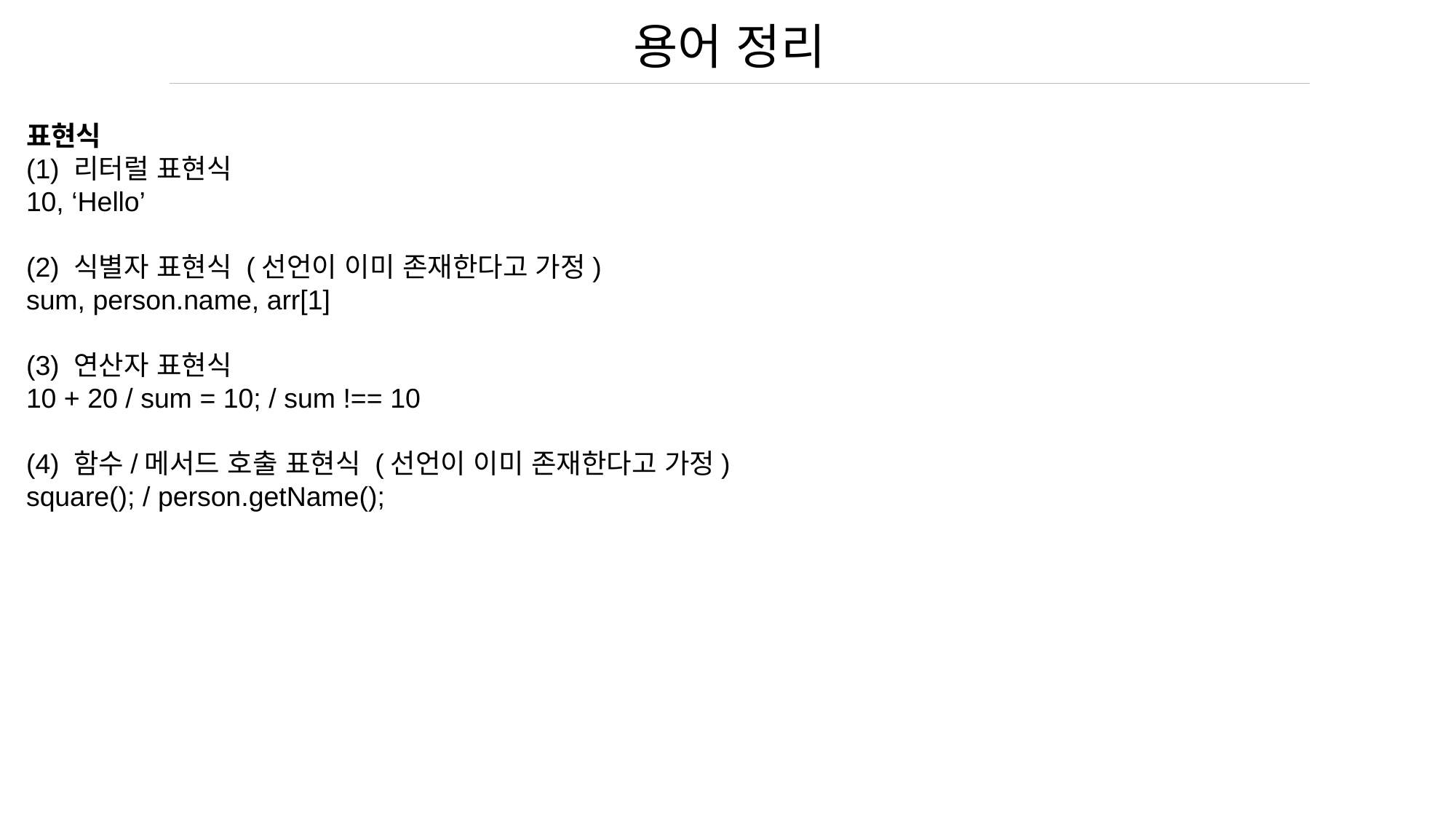

용어 정리
표현식
(1) 리터럴 표현식
10, ‘Hello’

(2) 식별자 표현식 (선언이 이미 존재한다고 가정)
sum, person.name, arr[1]

(3) 연산자 표현식
10 + 20 / sum = 10; / sum !== 10

(4) 함수/메서드 호출 표현식 (선언이 이미 존재한다고 가정)
square(); / person.getName();